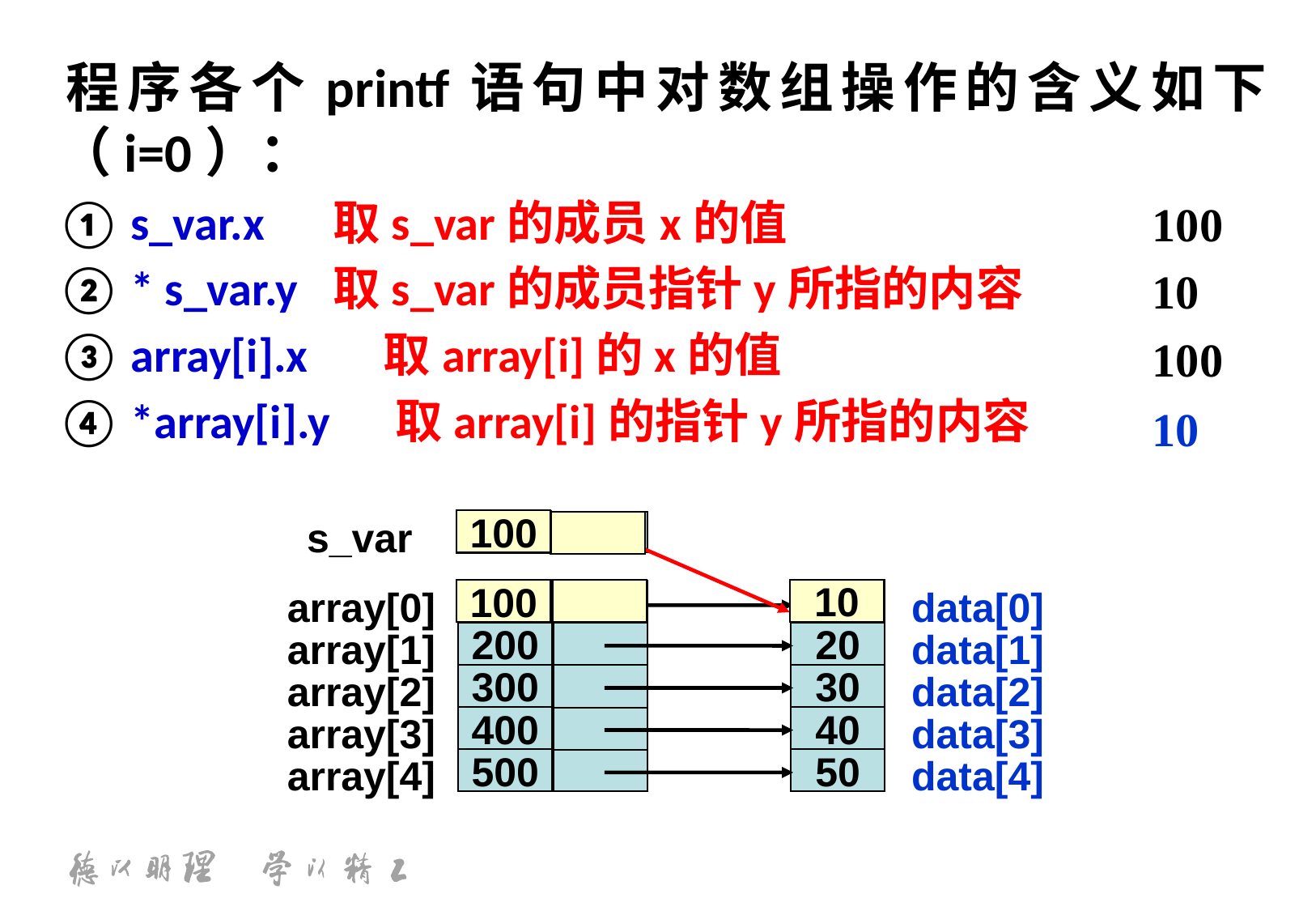

程序各个printf语句中对数组操作的含义如下（i=0）：
	① s_var.x	  取s_var的成员x的值
	② * s_var.y	  取s_var的成员指针y所指的内容
	③ array[i].x      取array[i]的x的值
	④ *array[i].y     取array[i]的指针y所指的内容
100
10
100
10
s_var

100
100

array[0]
data[0]
100
10

array[1]
data[1]
200
20

array[2]
data[2]
300
30

array[3]
data[3]
400
40

array[4]
data[4]
500
50

10
100
64